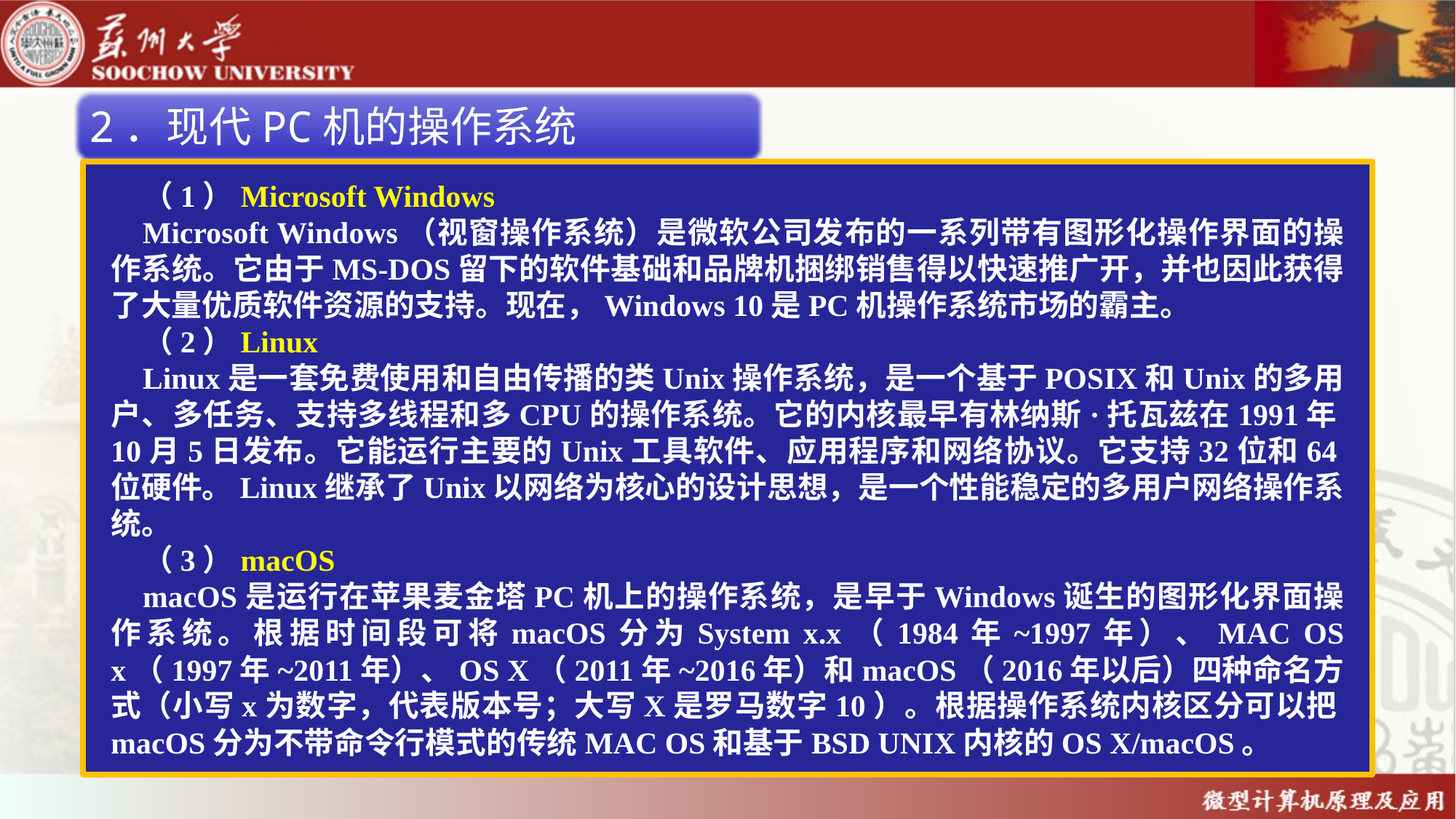

2．现代PC机的操作系统
（1）Microsoft Windows
Microsoft Windows（视窗操作系统）是微软公司发布的一系列带有图形化操作界面的操作系统。它由于MS-DOS留下的软件基础和品牌机捆绑销售得以快速推广开，并也因此获得了大量优质软件资源的支持。现在，Windows 10是PC机操作系统市场的霸主。
（2）Linux
Linux是一套免费使用和自由传播的类Unix操作系统，是一个基于POSIX和Unix的多用户、多任务、支持多线程和多CPU的操作系统。它的内核最早有林纳斯·托瓦兹在1991年10月5日发布。它能运行主要的Unix工具软件、应用程序和网络协议。它支持32位和64位硬件。Linux继承了Unix以网络为核心的设计思想，是一个性能稳定的多用户网络操作系统。
（3）macOS
macOS是运行在苹果麦金塔PC机上的操作系统，是早于Windows诞生的图形化界面操作系统。根据时间段可将macOS分为System x.x（1984年~1997年）、MAC OS x（1997年~2011年）、OS X（2011年~2016年）和macOS（2016年以后）四种命名方式（小写x为数字，代表版本号；大写X是罗马数字10）。根据操作系统内核区分可以把macOS分为不带命令行模式的传统MAC OS和基于BSD UNIX内核的OS X/macOS。